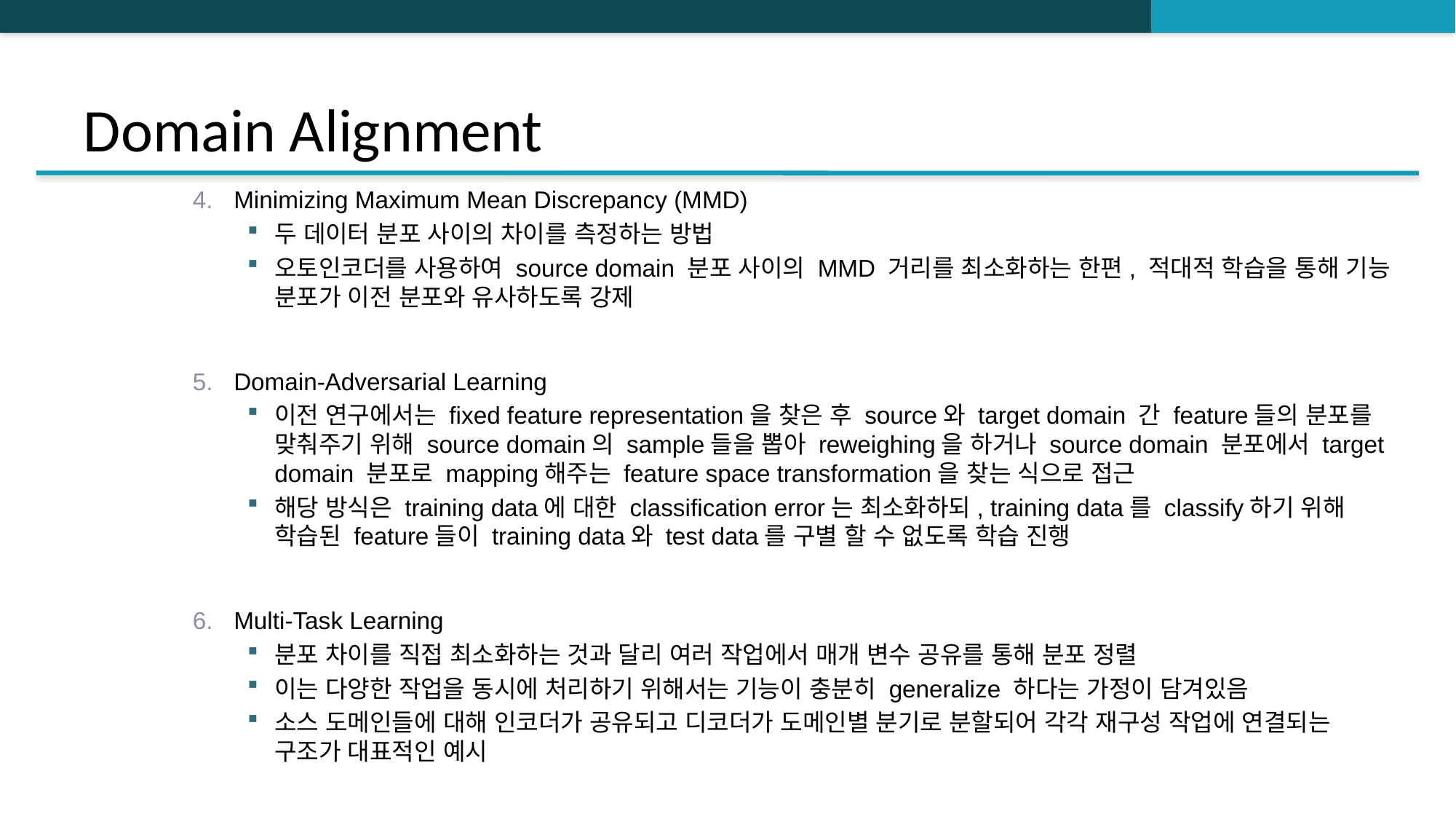

# Domain Alignment
Minimizing Maximum Mean Discrepancy (MMD)
두 데이터 분포 사이의 차이를 측정하는 방법
오토인코더를 사용하여 source domain 분포 사이의 MMD 거리를 최소화하는 한편, 적대적 학습을 통해 기능 분포가 이전 분포와 유사하도록 강제

Domain-Adversarial Learning
이전 연구에서는 fixed feature representation을 찾은 후 source와 target domain 간 feature들의 분포를 맞춰주기 위해 source domain의 sample들을 뽑아 reweighing을 하거나 source domain 분포에서 target domain 분포로 mapping해주는 feature space transformation을 찾는 식으로 접근
해당 방식은 training data에 대한 classification error는 최소화하되, training data를 classify하기 위해 학습된 feature들이 training data와 test data를 구별 할 수 없도록 학습 진행

Multi-Task Learning
분포 차이를 직접 최소화하는 것과 달리 여러 작업에서 매개 변수 공유를 통해 분포 정렬
이는 다양한 작업을 동시에 처리하기 위해서는 기능이 충분히 generalize 하다는 가정이 담겨있음
소스 도메인들에 대해 인코더가 공유되고 디코더가 도메인별 분기로 분할되어 각각 재구성 작업에 연결되는 구조가 대표적인 예시